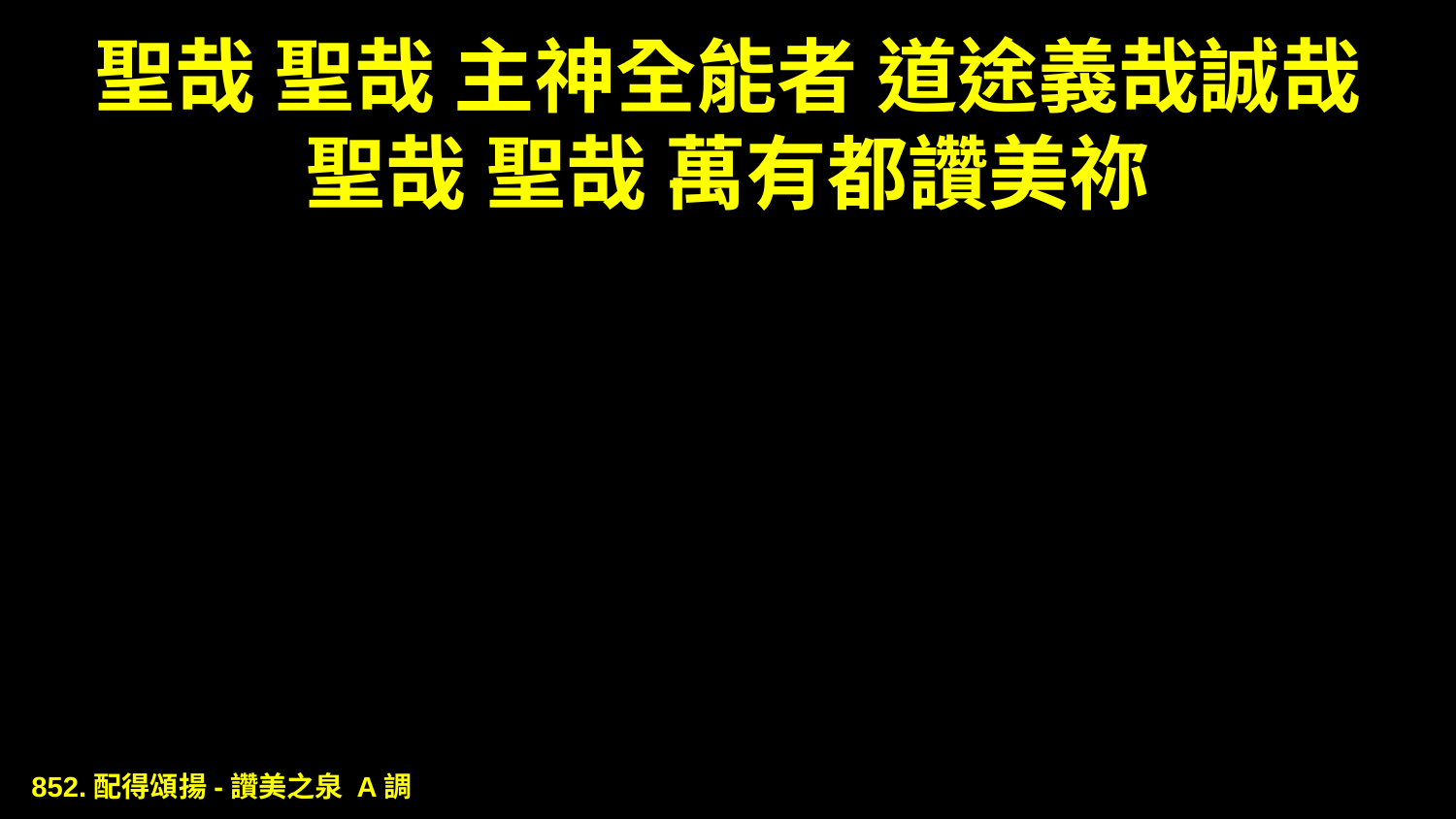

# 聖哉 聖哉 主神全能者 道途義哉誠哉 聖哉 聖哉 萬有都讚美祢
852.配得頌揚-讚美之泉 A調